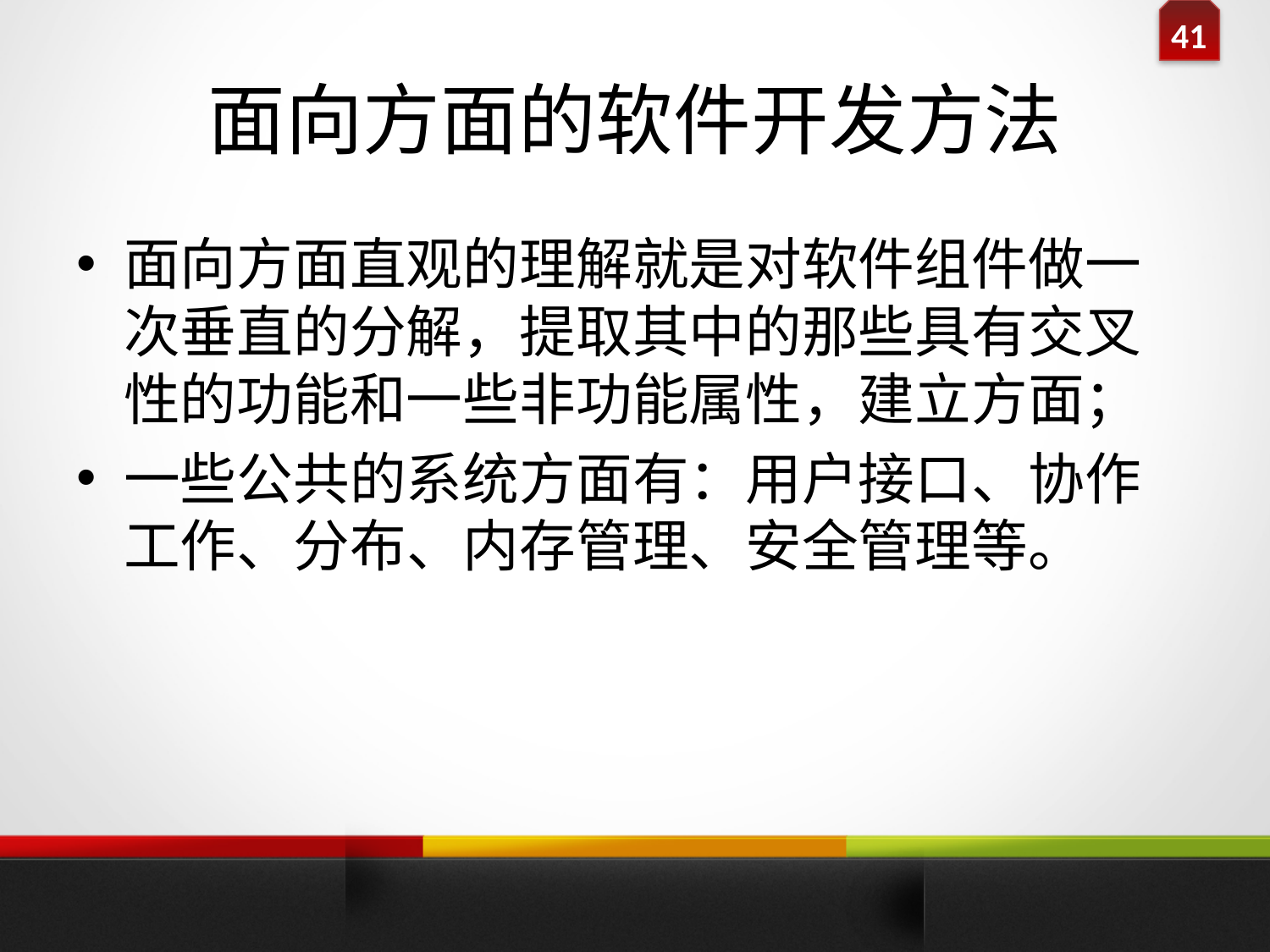

# 面向方面的软件开发方法
面向方面直观的理解就是对软件组件做一次垂直的分解，提取其中的那些具有交叉性的功能和一些非功能属性，建立方面；
一些公共的系统方面有：用户接口、协作工作、分布、内存管理、安全管理等。